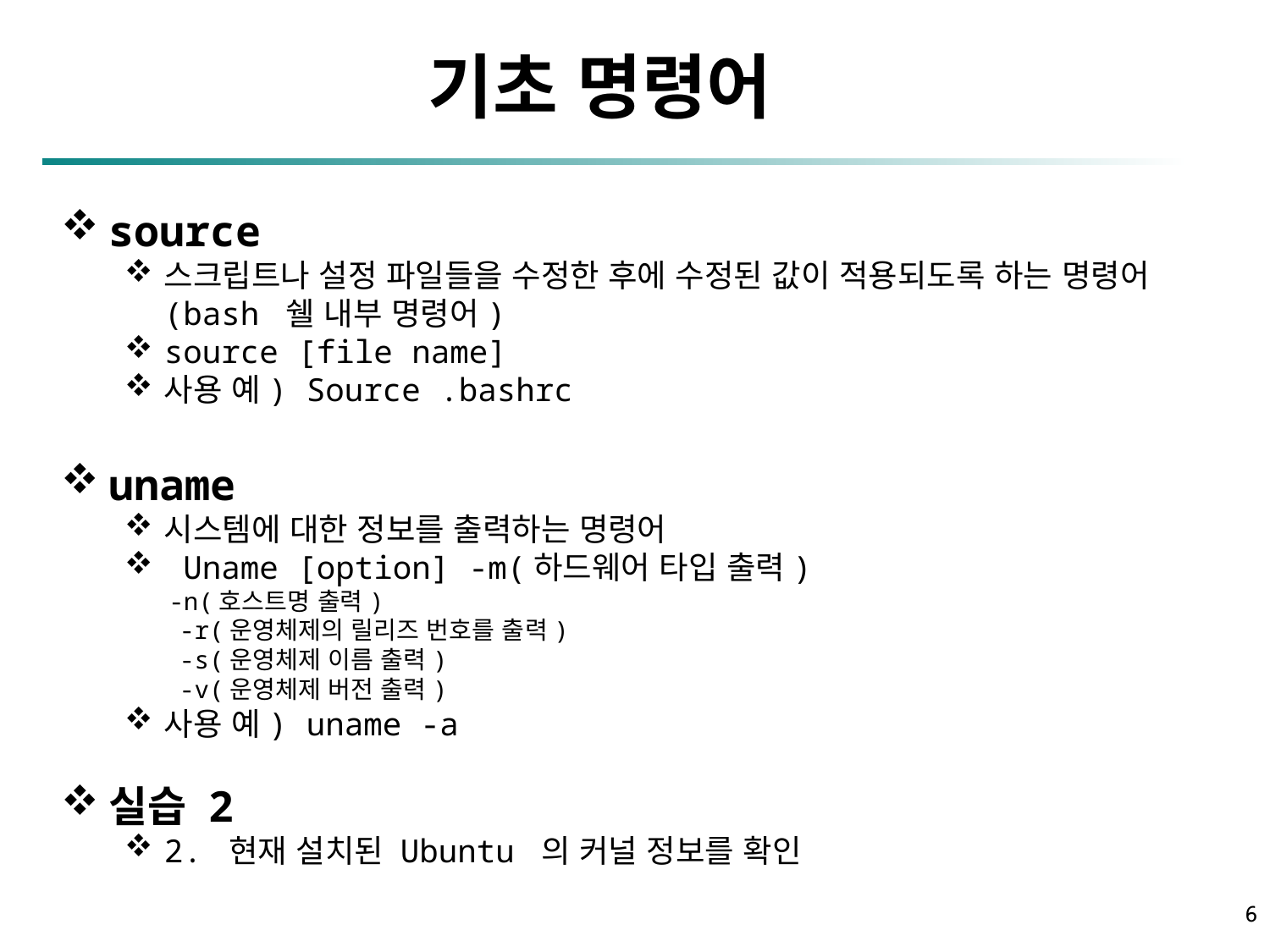

파일 편집 : VI 에디터
기초 명령어
source
스크립트나 설정 파일들을 수정한 후에 수정된 값이 적용되도록 하는 명령어(bash 쉘 내부 명령어)
source [file name]
사용 예) Source .bashrc

uname
시스템에 대한 정보를 출력하는 명령어
 Uname [option] -m(하드웨어 타입 출력)
   -n(호스트명 출력)
        -r(운영체제의 릴리즈 번호를 출력)
        -s(운영체제 이름 출력)
        -v(운영체제 버전 출력)
사용 예) uname -a

실습 2
2. 현재 설치된 Ubuntu 의 커널 정보를 확인

6